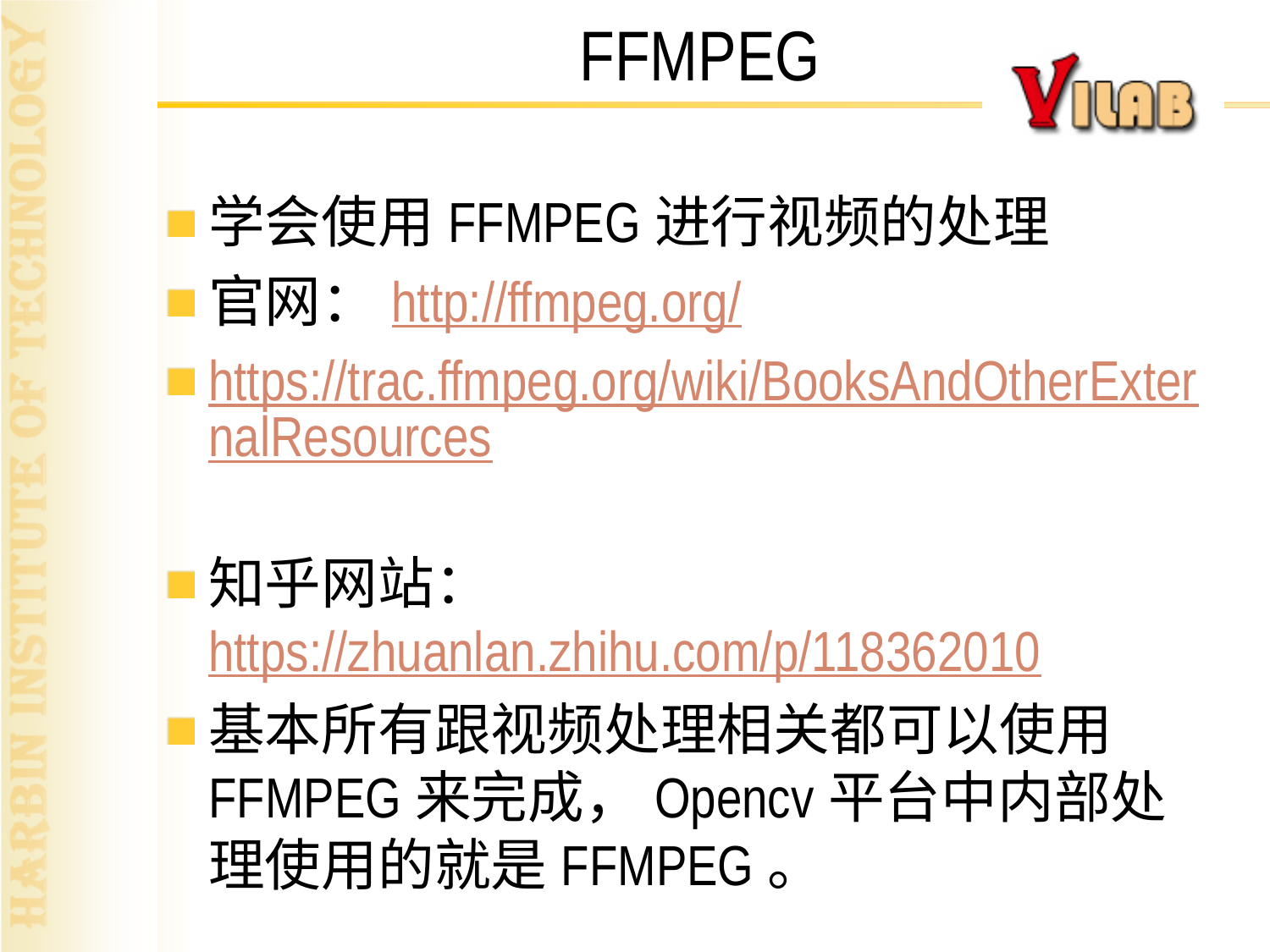

# FFMPEG
学会使用FFMPEG进行视频的处理
官网：http://ffmpeg.org/
https://trac.ffmpeg.org/wiki/BooksAndOtherExternalResources
知乎网站： https://zhuanlan.zhihu.com/p/118362010
基本所有跟视频处理相关都可以使用FFMPEG来完成，Opencv平台中内部处理使用的就是FFMPEG。